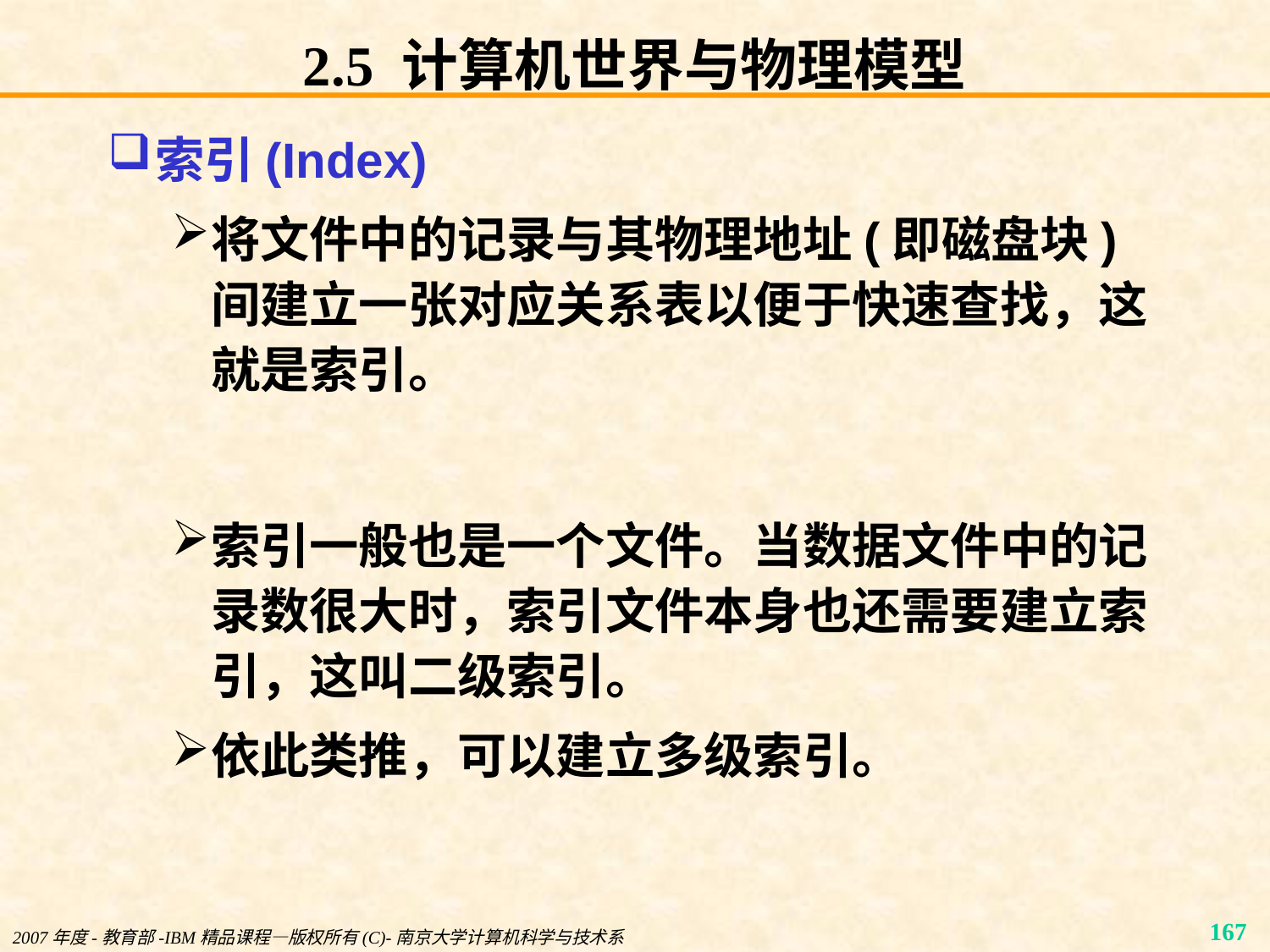

# 2.5 计算机世界与物理模型
索引(Index)
将文件中的记录与其物理地址(即磁盘块)间建立一张对应关系表以便于快速查找，这就是索引。

索引一般也是一个文件。当数据文件中的记录数很大时，索引文件本身也还需要建立索引，这叫二级索引。
依此类推，可以建立多级索引。
167
2007年度-教育部-IBM精品课程—版权所有(C)-南京大学计算机科学与技术系